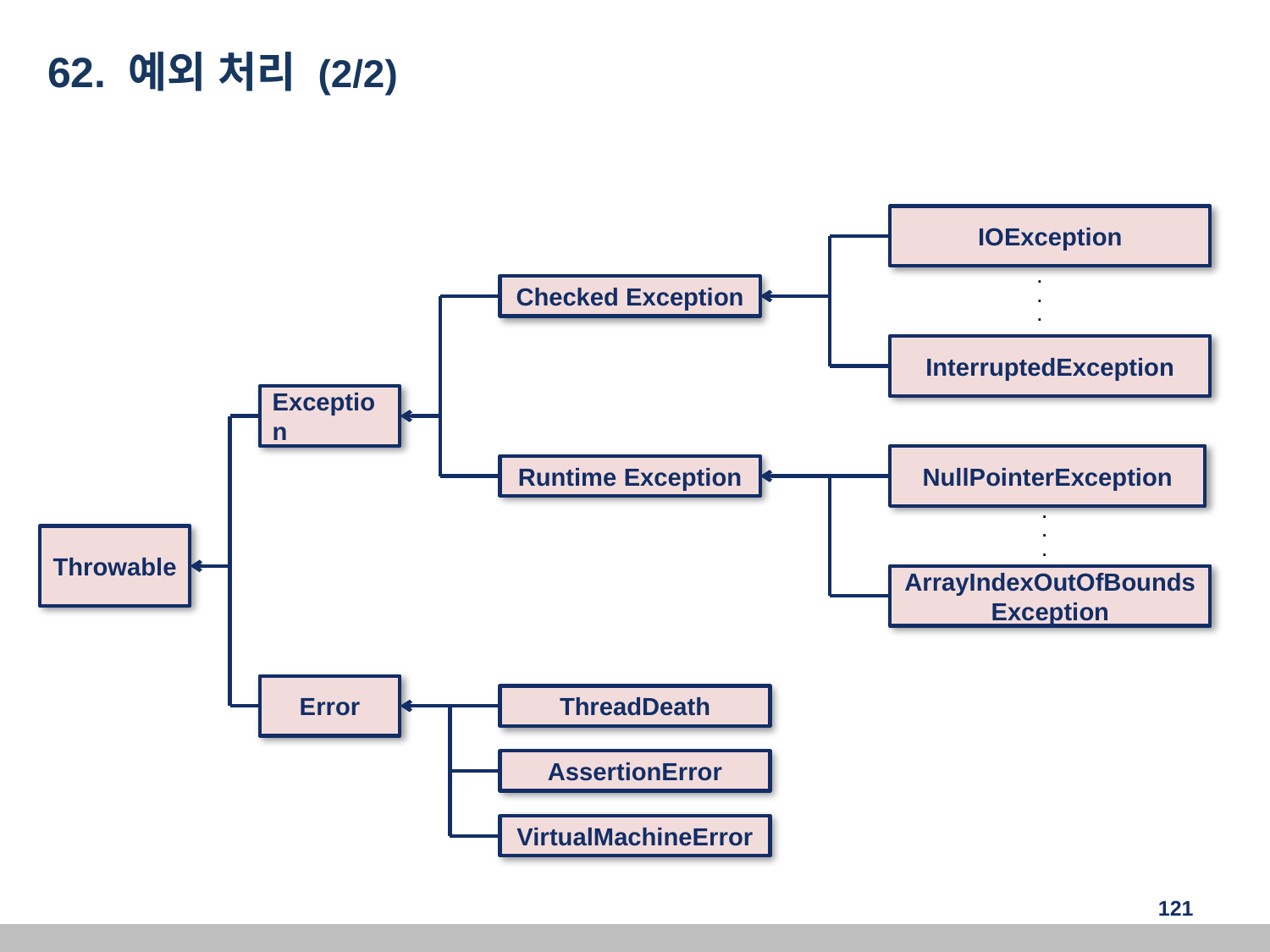

62. 예외 처리 (2/2)
IOException
.
.
.
InterruptedException
Checked Exception
Runtime Exception
Exception
Throwable
NullPointerException
.
.
.
ArrayIndexOutOfBoundsException
Error
ThreadDeath
AssertionError
VirtualMachineError
121